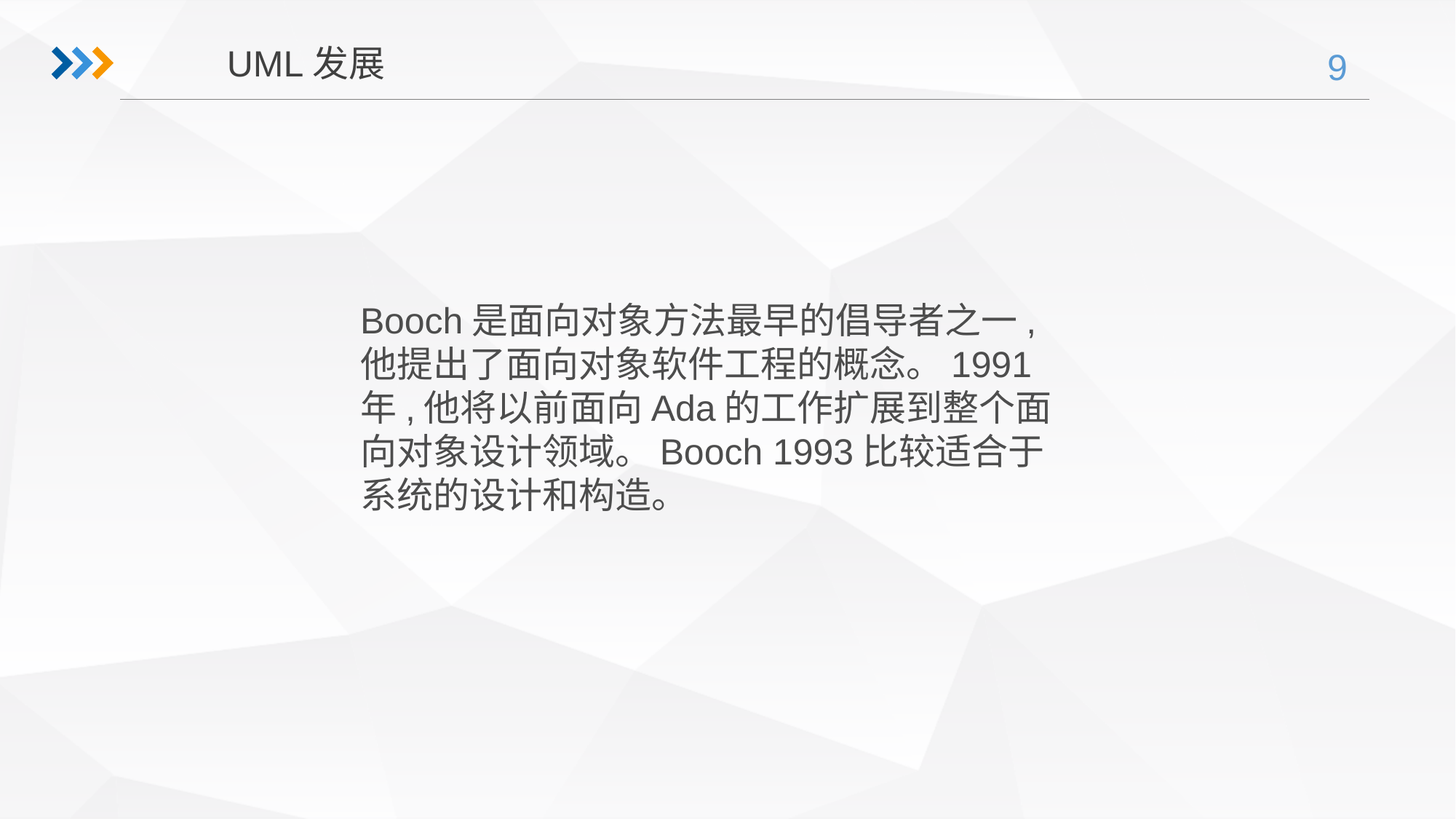

UML发展
Booch是面向对象方法最早的倡导者之一,他提出了面向对象软件工程的概念。1991 年,他将以前面向Ada的工作扩展到整个面向对象设计领域。Booch 1993比较适合于系统的设计和构造。